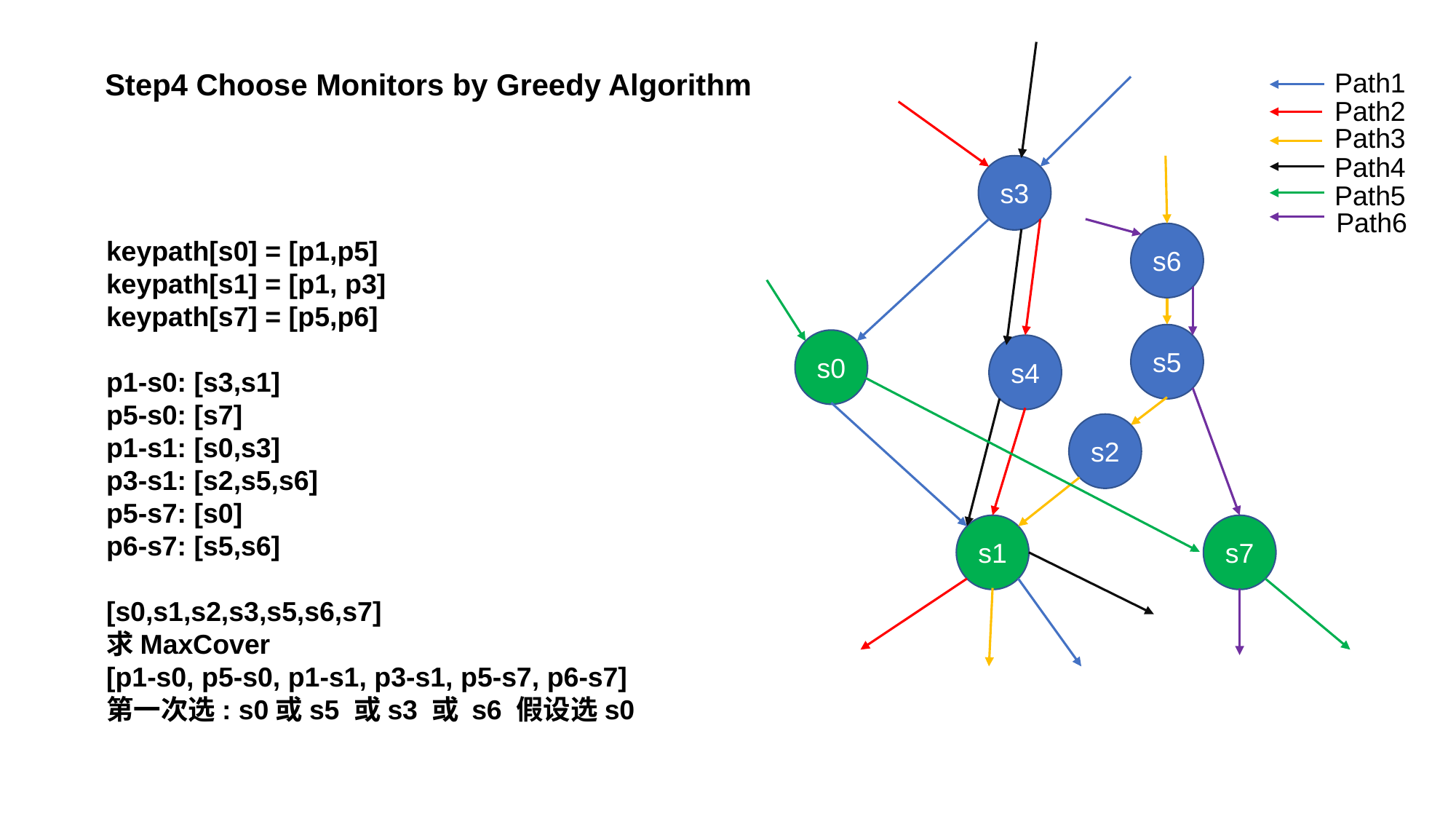

Step4 Choose Monitors by Greedy Algorithm
Path1
Path2
Path3
Path4
s3
Path5
Path6
s6
keypath[s0] = [p1,p5]
keypath[s1] = [p1, p3]
keypath[s7] = [p5,p6]

p1-s0: [s3,s1]
p5-s0: [s7]
p1-s1: [s0,s3]
p3-s1: [s2,s5,s6]
p5-s7: [s0]
p6-s7: [s5,s6]

[s0,s1,s2,s3,s5,s6,s7]
求MaxCover
[p1-s0, p5-s0, p1-s1, p3-s1, p5-s7, p6-s7]
第一次选: s0或s5 或s3 或 s6 假设选s0

s5
s0
s4
s2
s1
s7